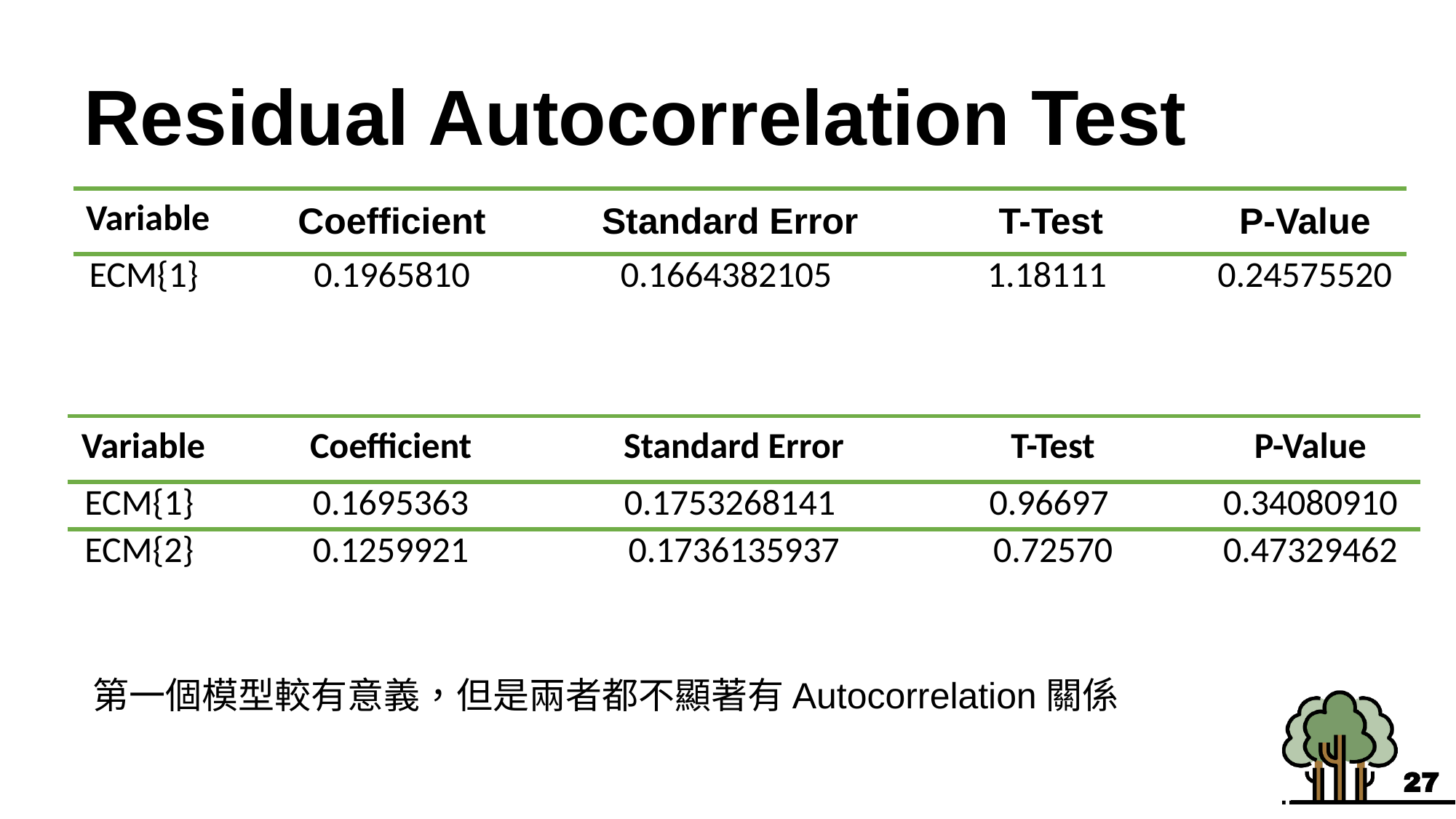

# Residual Autocorrelation Test
| Variable | Coefficient | Standard Error | T-Test | P-Value |
| --- | --- | --- | --- | --- |
| ECM{1} | 0.1965810 | 0.1664382105 | 1.18111 | 0.24575520 |
| Variable | Coefficient | Standard Error | T-Test | P-Value |
| --- | --- | --- | --- | --- |
| ECM{1} | 0.1695363 | 0.1753268141 | 0.96697 | 0.34080910 |
| ECM{2} | 0.1259921 | 0.1736135937 | 0.72570 | 0.47329462 |
第一個模型較有意義，但是兩者都不顯著有Autocorrelation關係
27